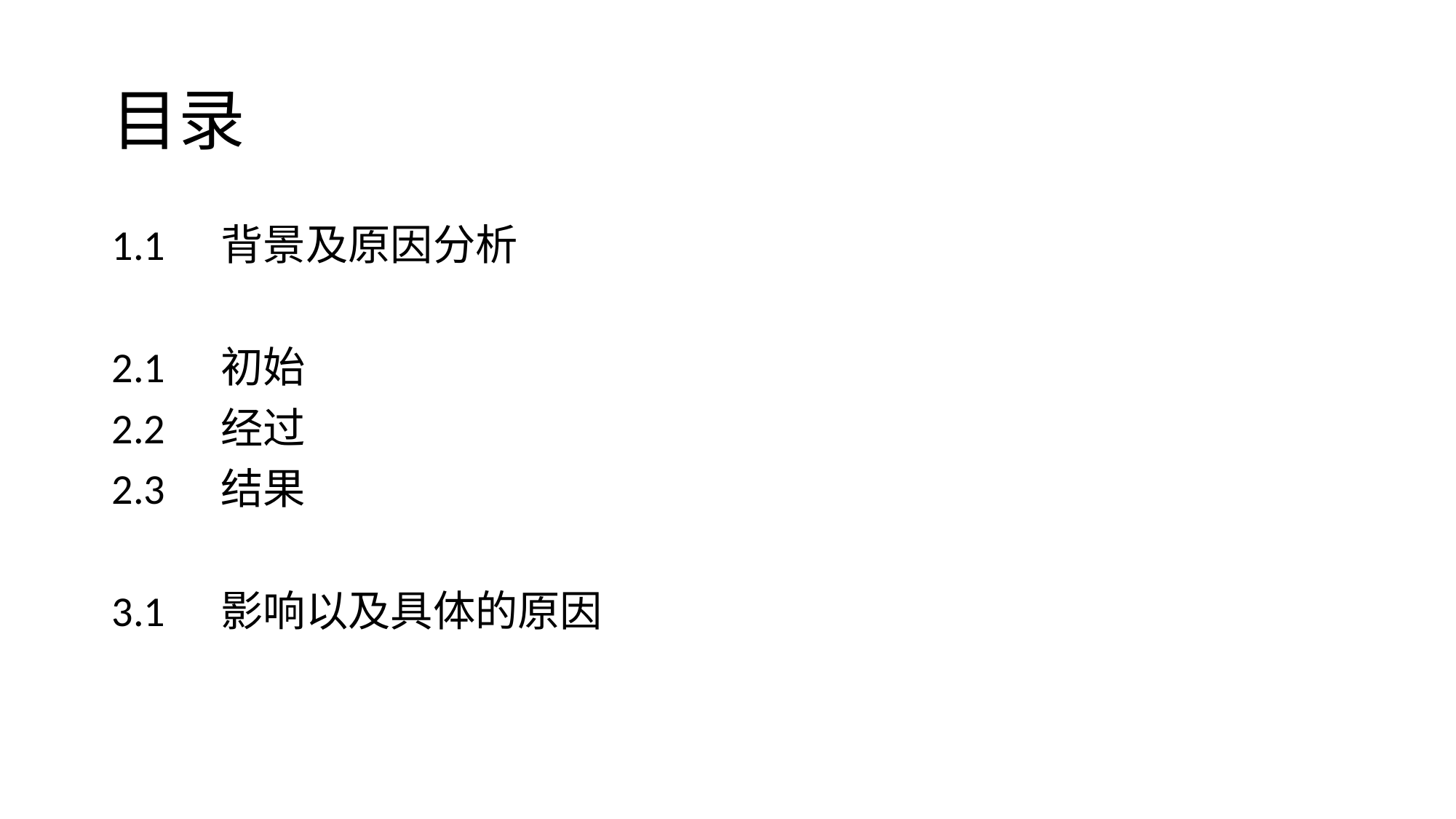

# 目录
1.1	背景及原因分析

2.1	初始
2.2	经过
2.3	结果

3.1	影响以及具体的原因